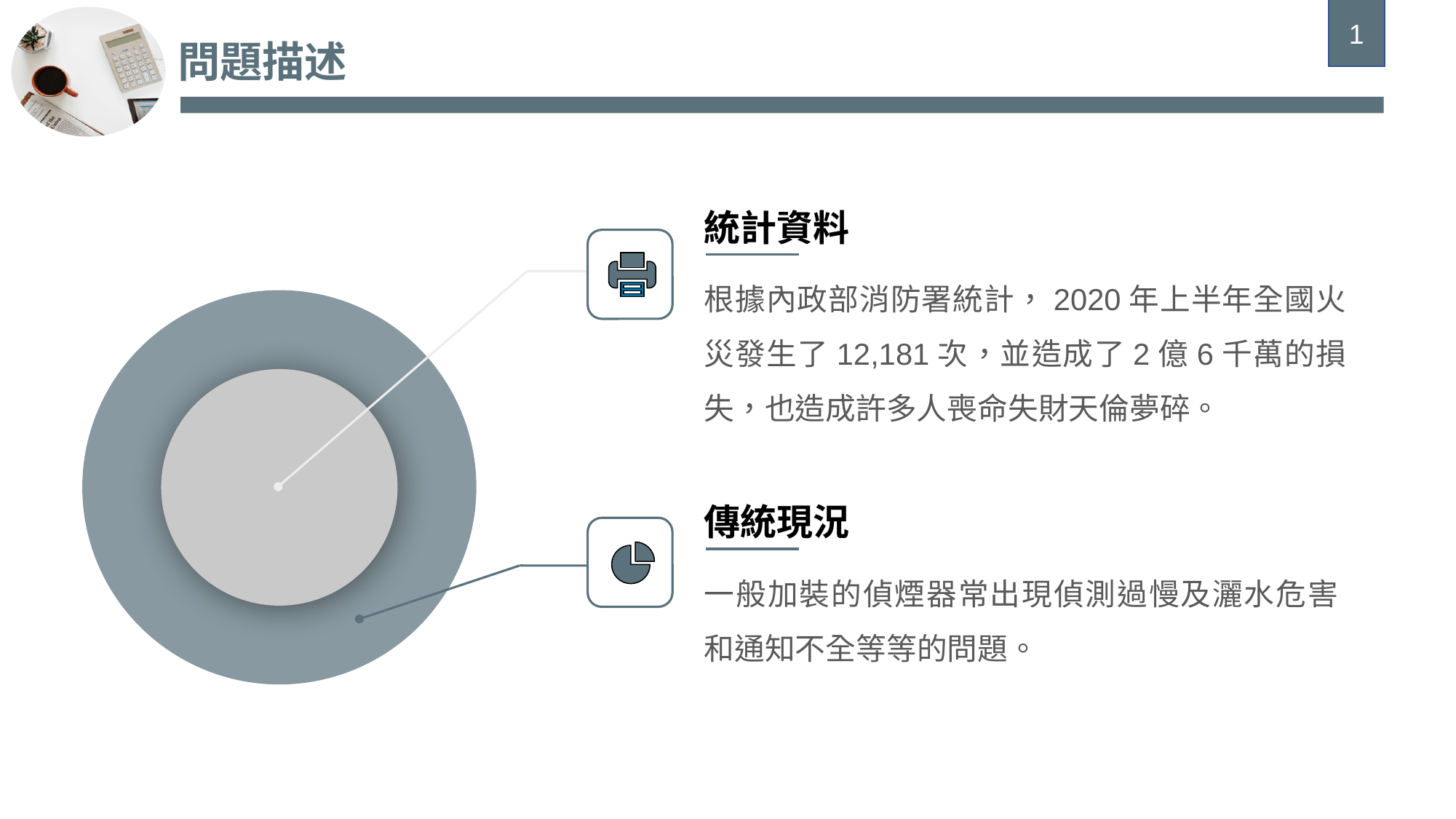

1

問題描述

統計資料

根據內政部消防署統計，2020年上半年全國火災發生了12,181次，並造成了2億6千萬的損失，也造成許多人喪命失財天倫夢碎。

傳統現況

一般加裝的偵煙器常出現偵測過慢及灑水危害和通知不全等等的問題。